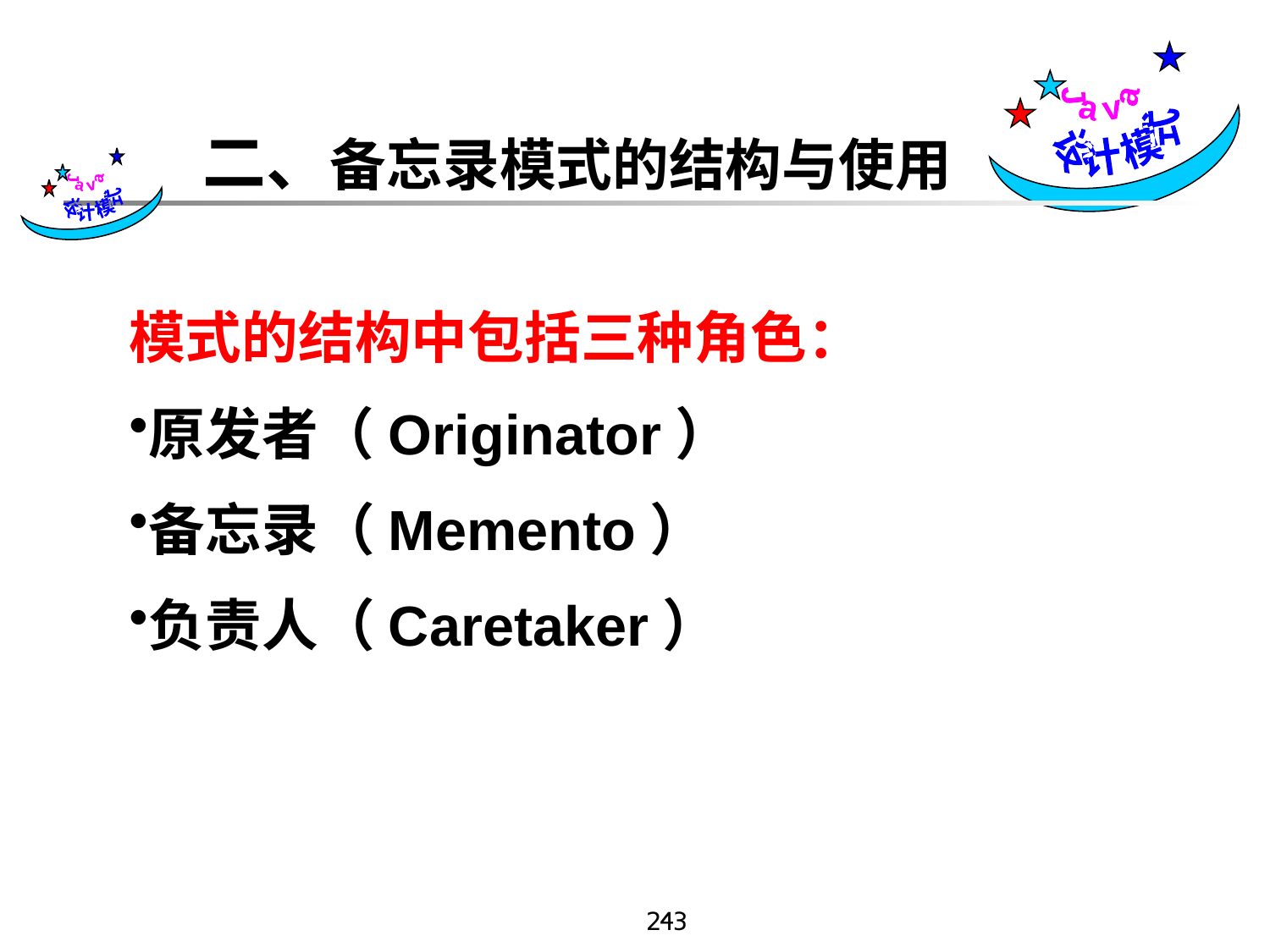

Java
设计模式

二、备忘录模式的结构与使用

  Java
设计模式

模式的结构中包括三种角色：
原发者（Originator）
备忘录（Memento）
负责人（Caretaker）

243